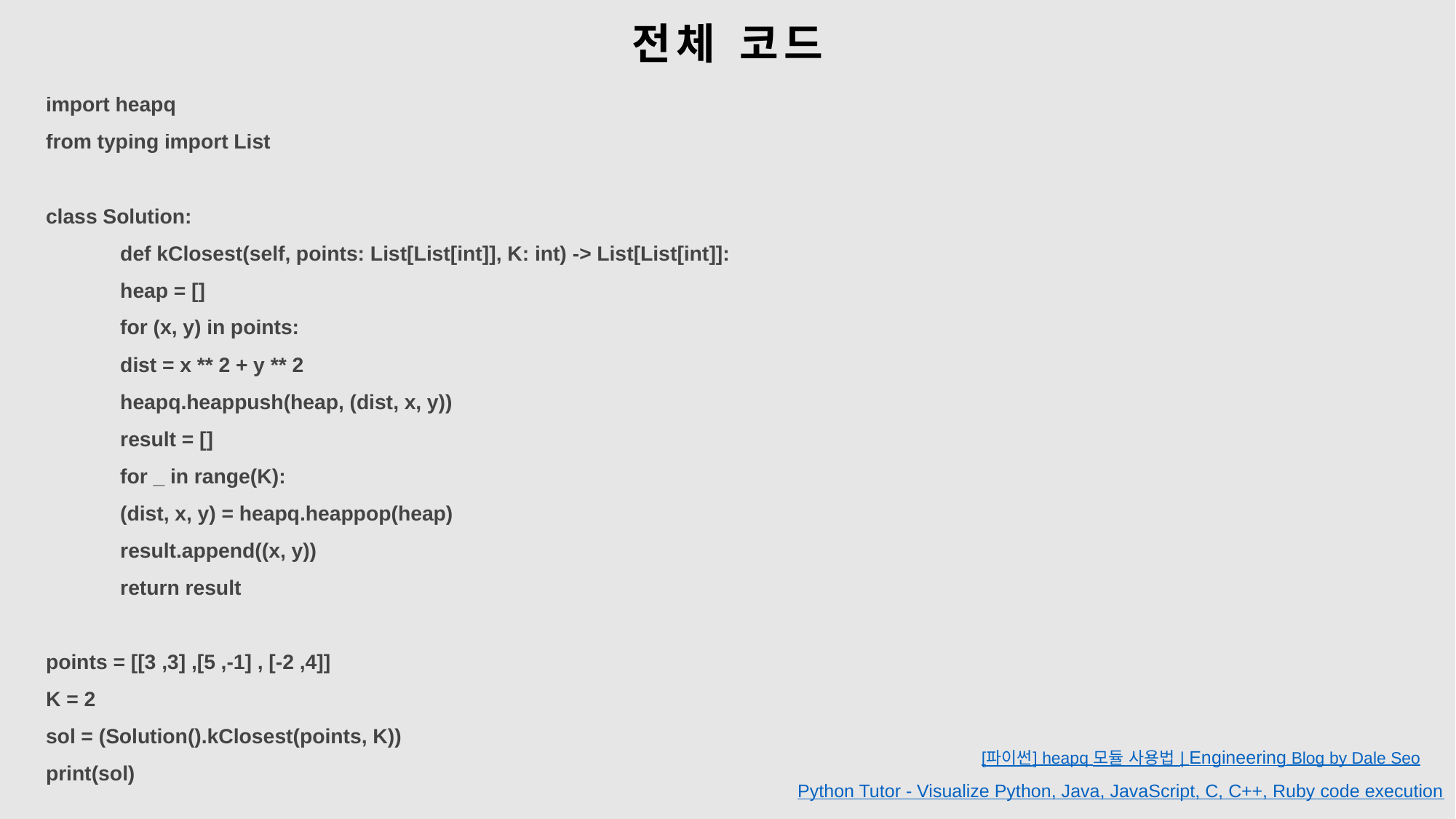

전체 코드
import heapq
from typing import List

class Solution:
	def kClosest(self, points: List[List[int]], K: int) -> List[List[int]]:
		heap = []
		for (x, y) in points:
			dist = x ** 2 + y ** 2
			heapq.heappush(heap, (dist, x, y))
		result = []
	for _ in range(K):
		(dist, x, y) = heapq.heappop(heap)
		result.append((x, y))
	return result

points = [[3 ,3] ,[5 ,-1] , [-2 ,4]]
K = 2
sol = (Solution().kClosest(points, K))
print(sol)
[파이썬] heapq 모듈 사용법 | Engineering Blog by Dale Seo
Python Tutor - Visualize Python, Java, JavaScript, C, C++, Ruby code execution